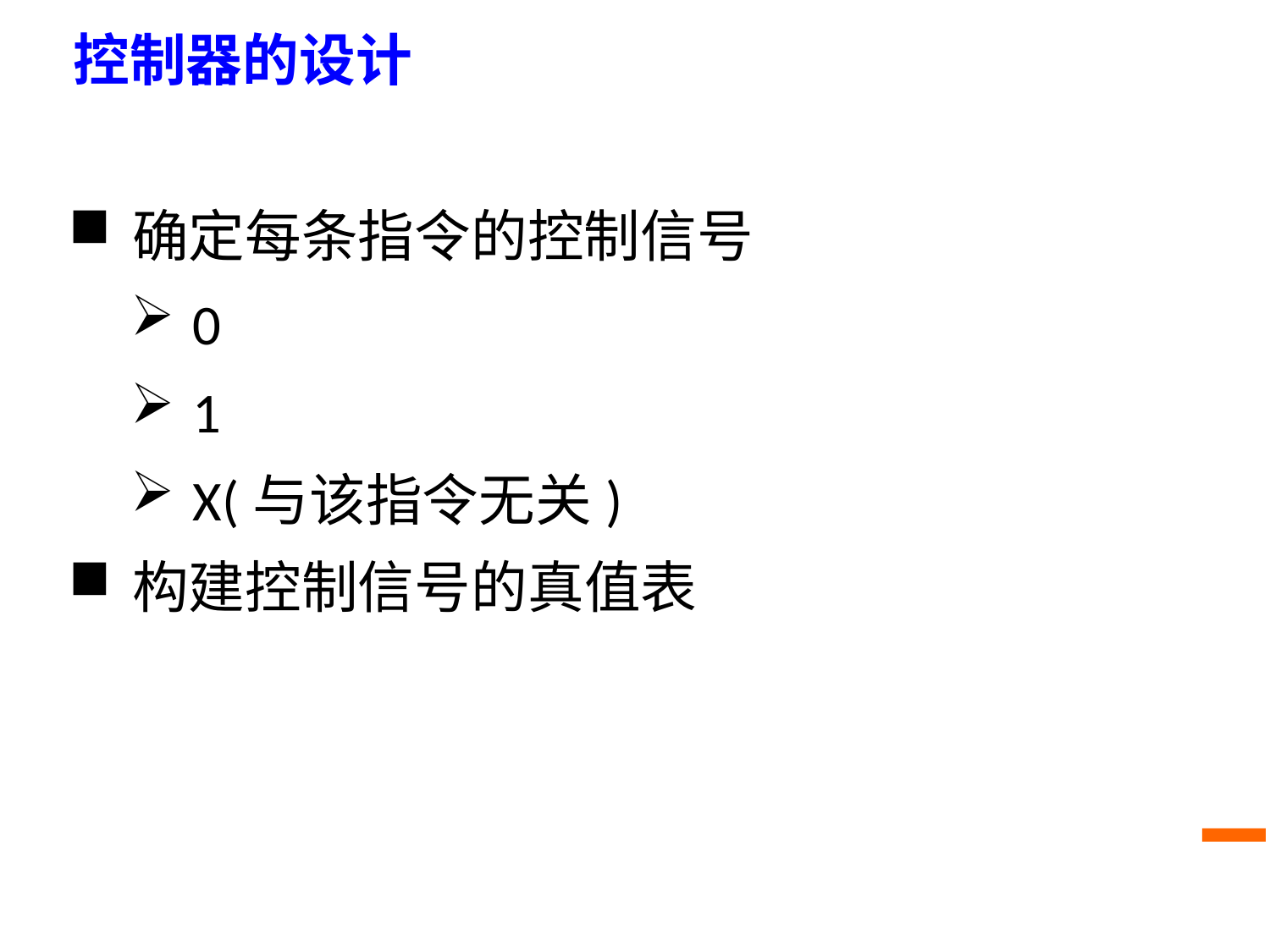

控制器的设计
确定每条指令的控制信号
0
1
X(与该指令无关)
构建控制信号的真值表